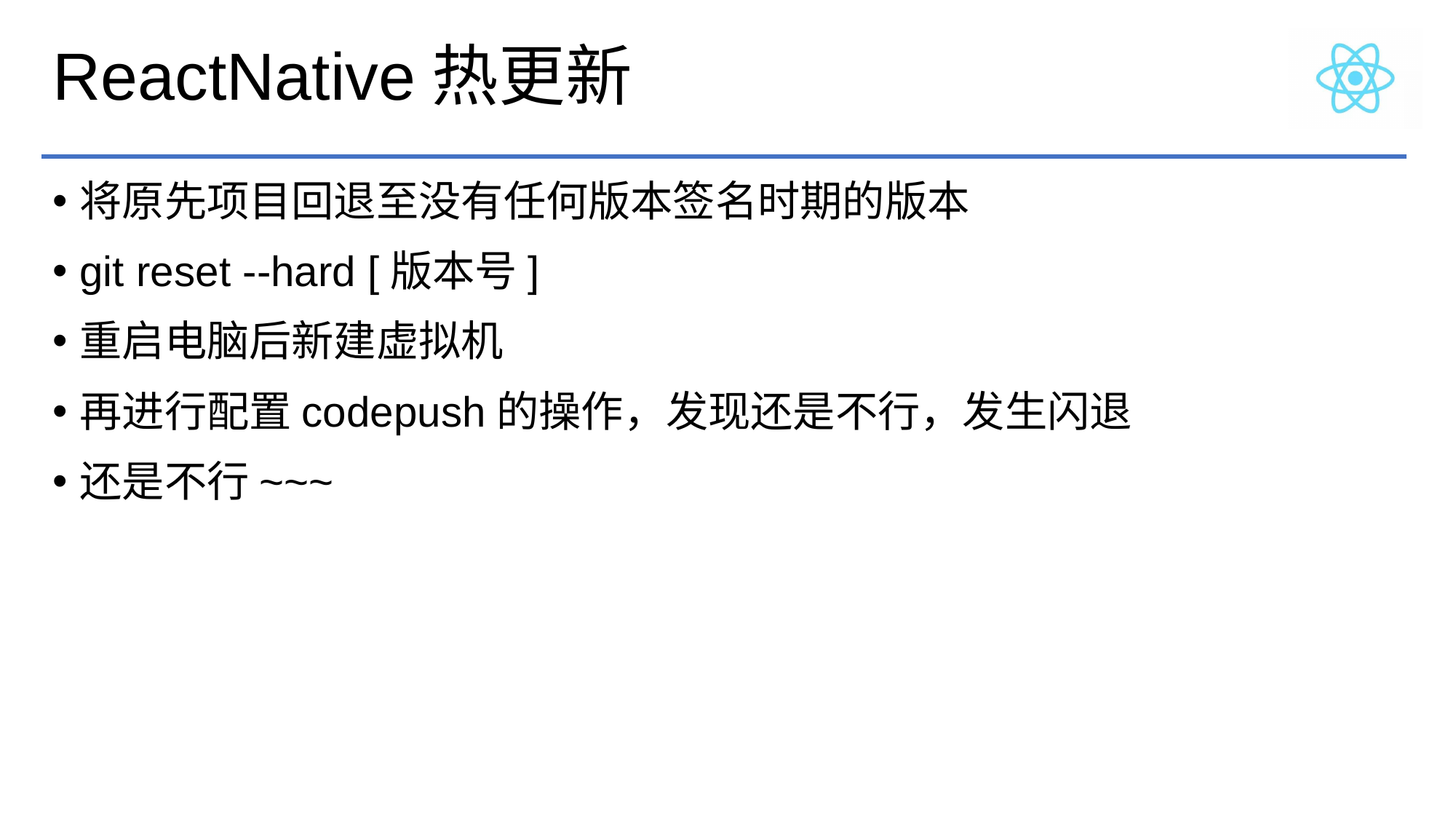

# ReactNative热更新
将原先项目回退至没有任何版本签名时期的版本
git reset --hard [版本号]
重启电脑后新建虚拟机
再进行配置codepush的操作，发现还是不行，发生闪退
还是不行~~~